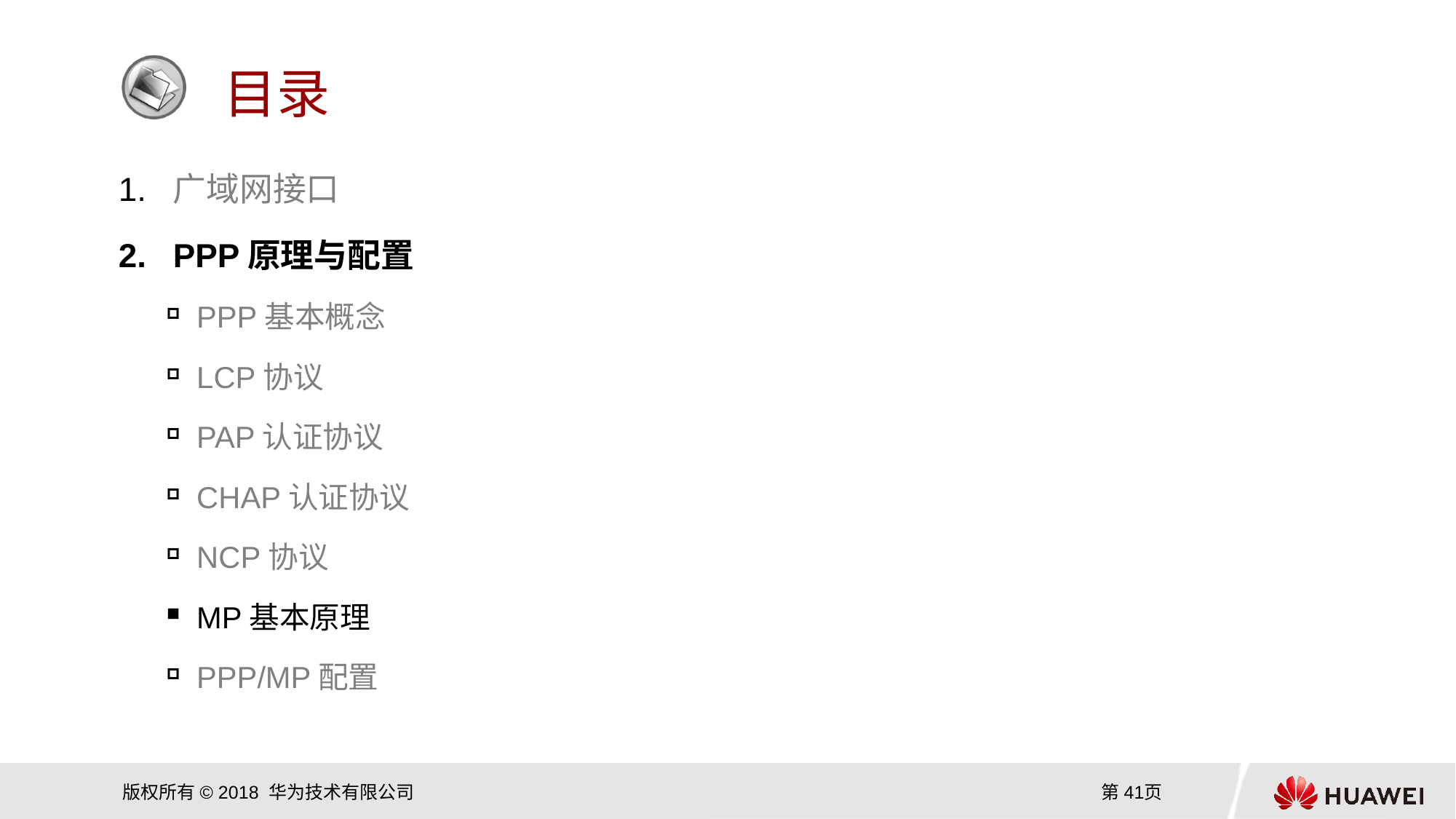

广域网接口
PPP原理与配置
PPP基本概念
LCP协议
PAP认证协议
CHAP认证协议
NCP协议
MP基本原理
PPP/MP配置